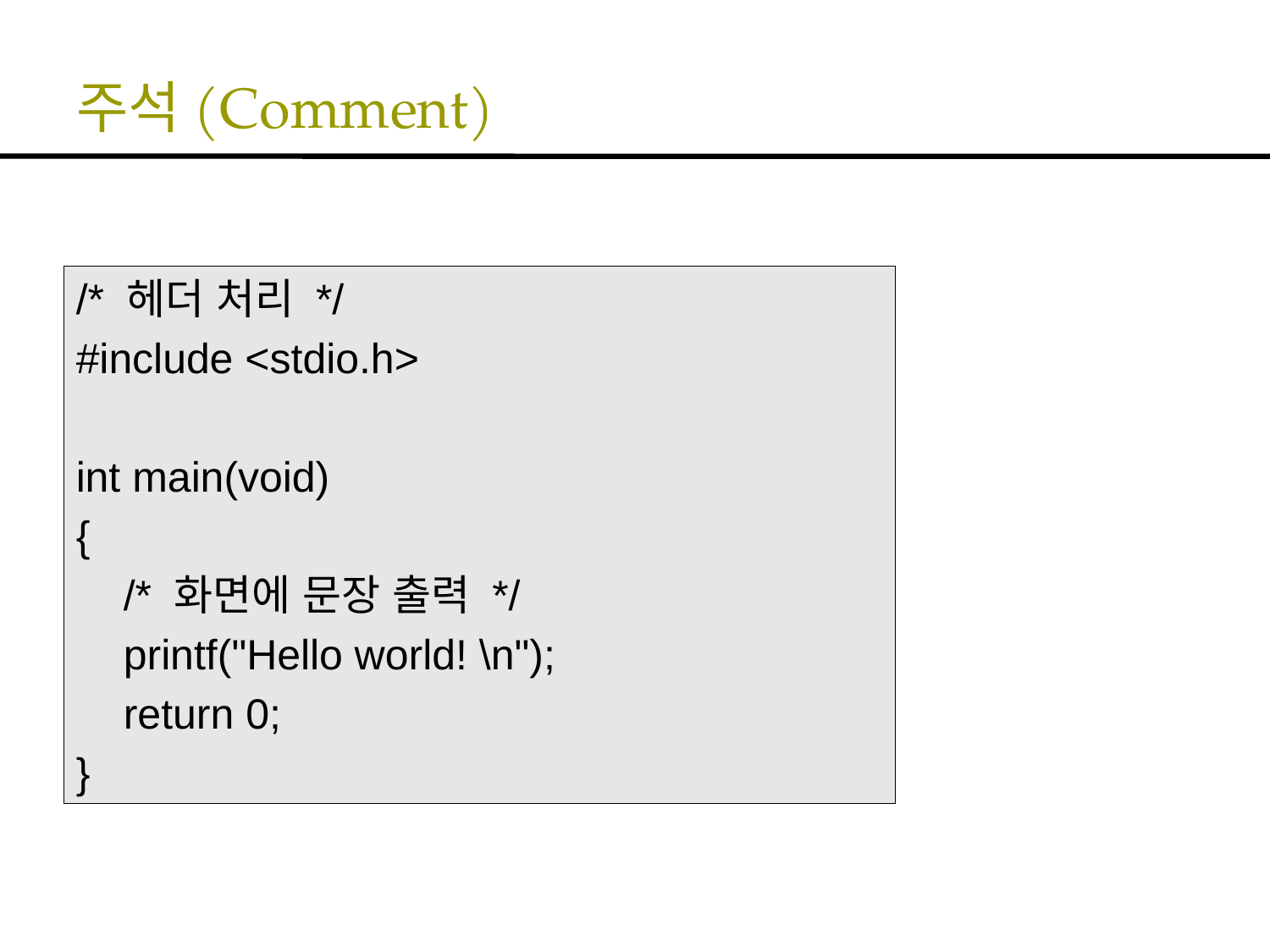

# 주석(Comment)

/* 헤더 처리 */
#include <stdio.h>

int main(void)
{
    /* 화면에 문장 출력 */
    printf("Hello world! \n");
    return 0;
}